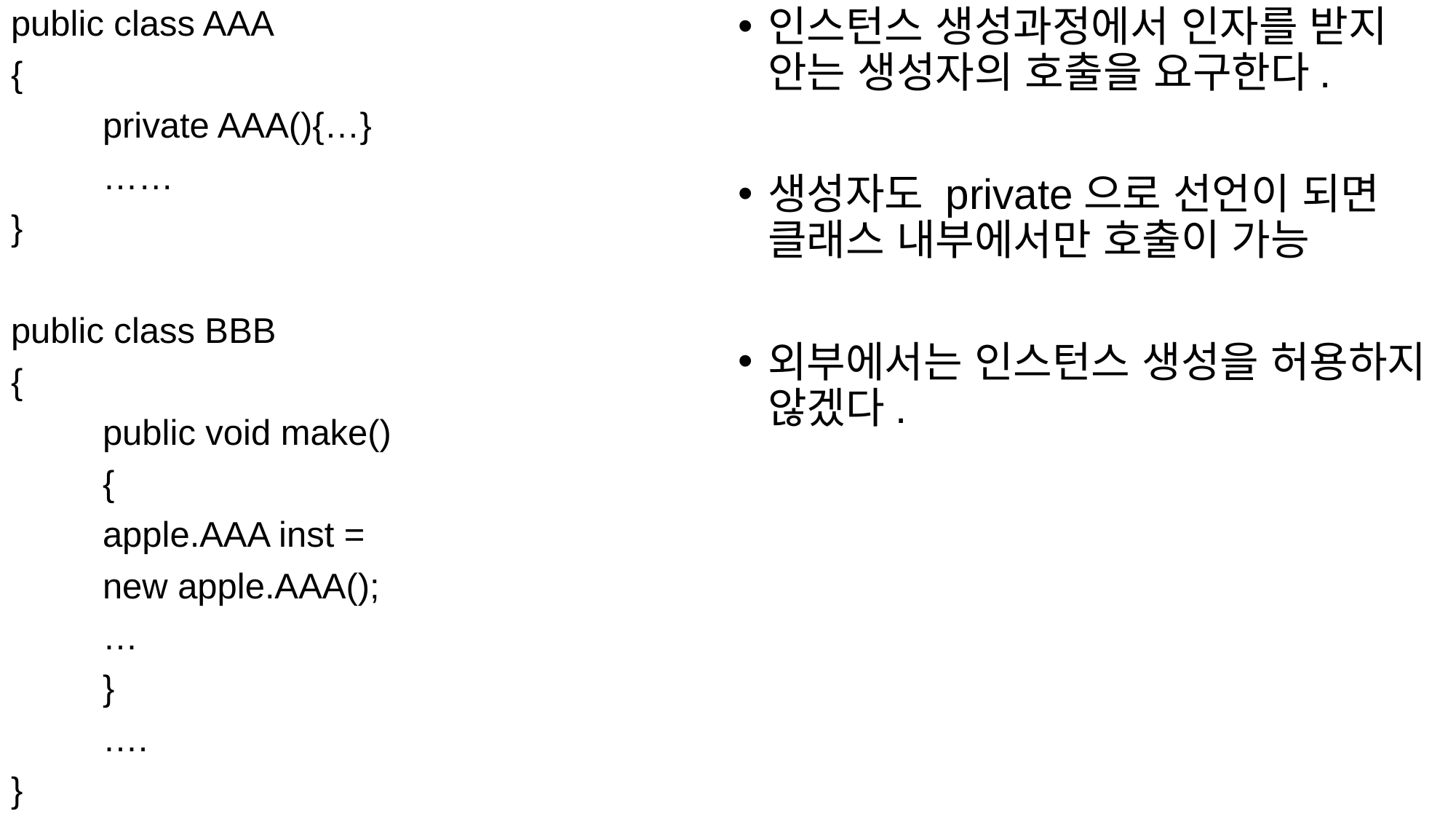

public class AAA
{
	private AAA(){…}
	……
}

public class BBB
{
	public void make()
	{
		apple.AAA inst =
		new apple.AAA();
		…
	}
	….
}
인스턴스 생성과정에서 인자를 받지 안는 생성자의 호출을 요구한다.

생성자도 private으로 선언이 되면 클래스 내부에서만 호출이 가능

외부에서는 인스턴스 생성을 허용하지 않겠다.